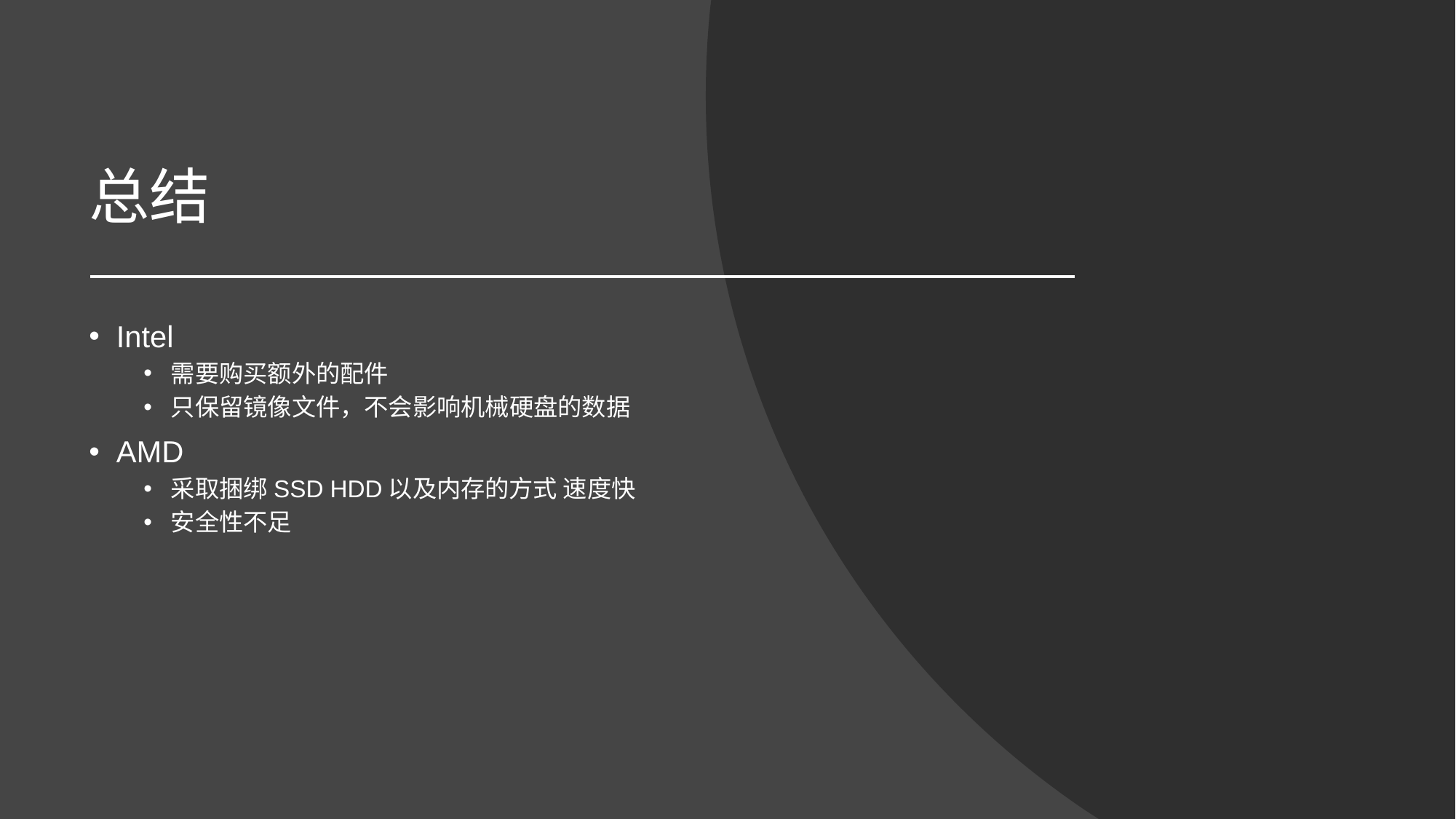

# 总结
Intel
需要购买额外的配件
只保留镜像文件，不会影响机械硬盘的数据
AMD
采取捆绑SSD HDD以及内存的方式 速度快
安全性不足